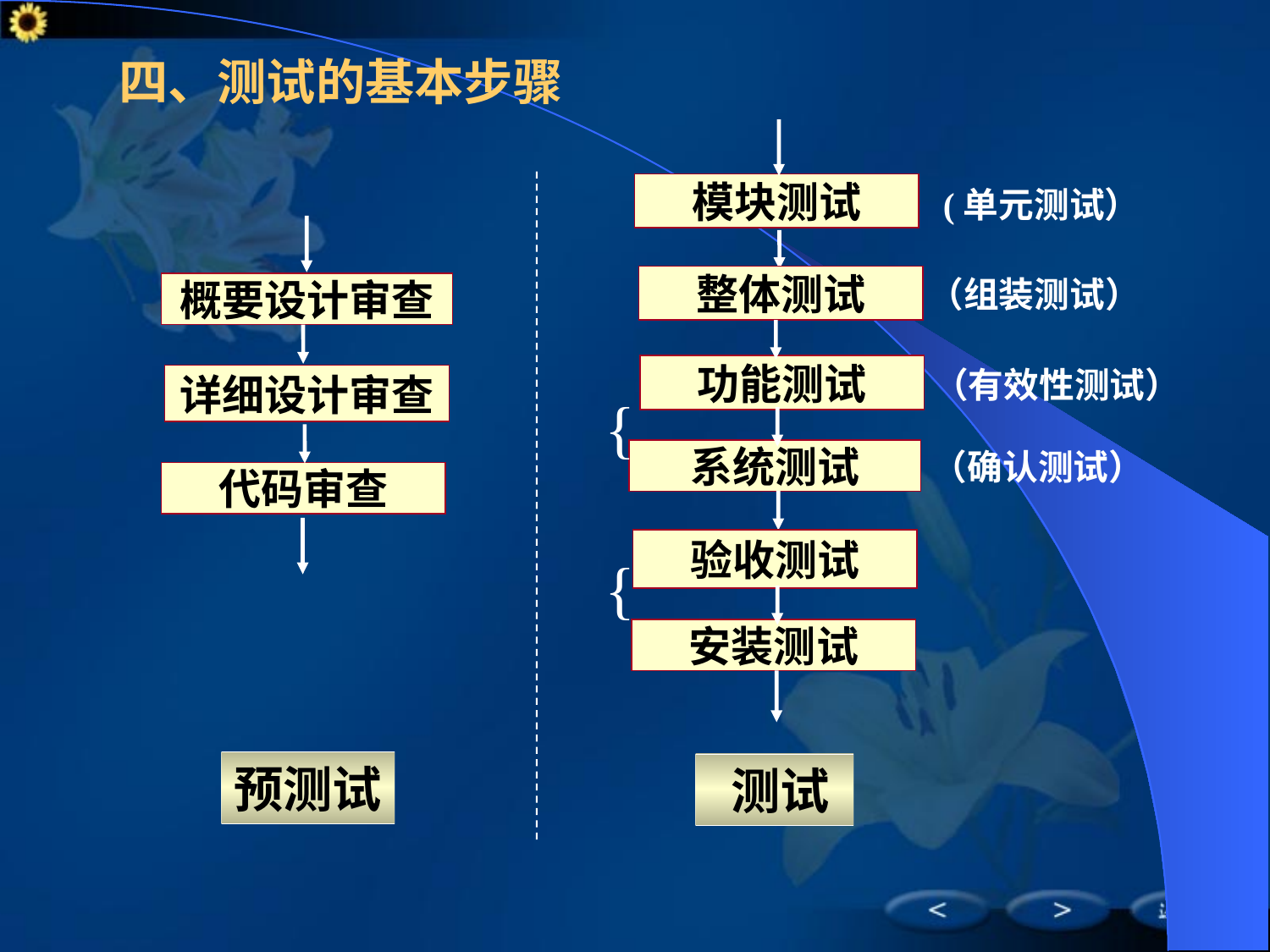

# 四、测试的基本步骤

模块测试
(单元测试）

（组装测试）
整体测试
概要设计审查

功能测试
（有效性测试）
详细设计审查
{

（确认测试）
系统测试
代码审查

验收测试
{

安装测试

预测试
 测试